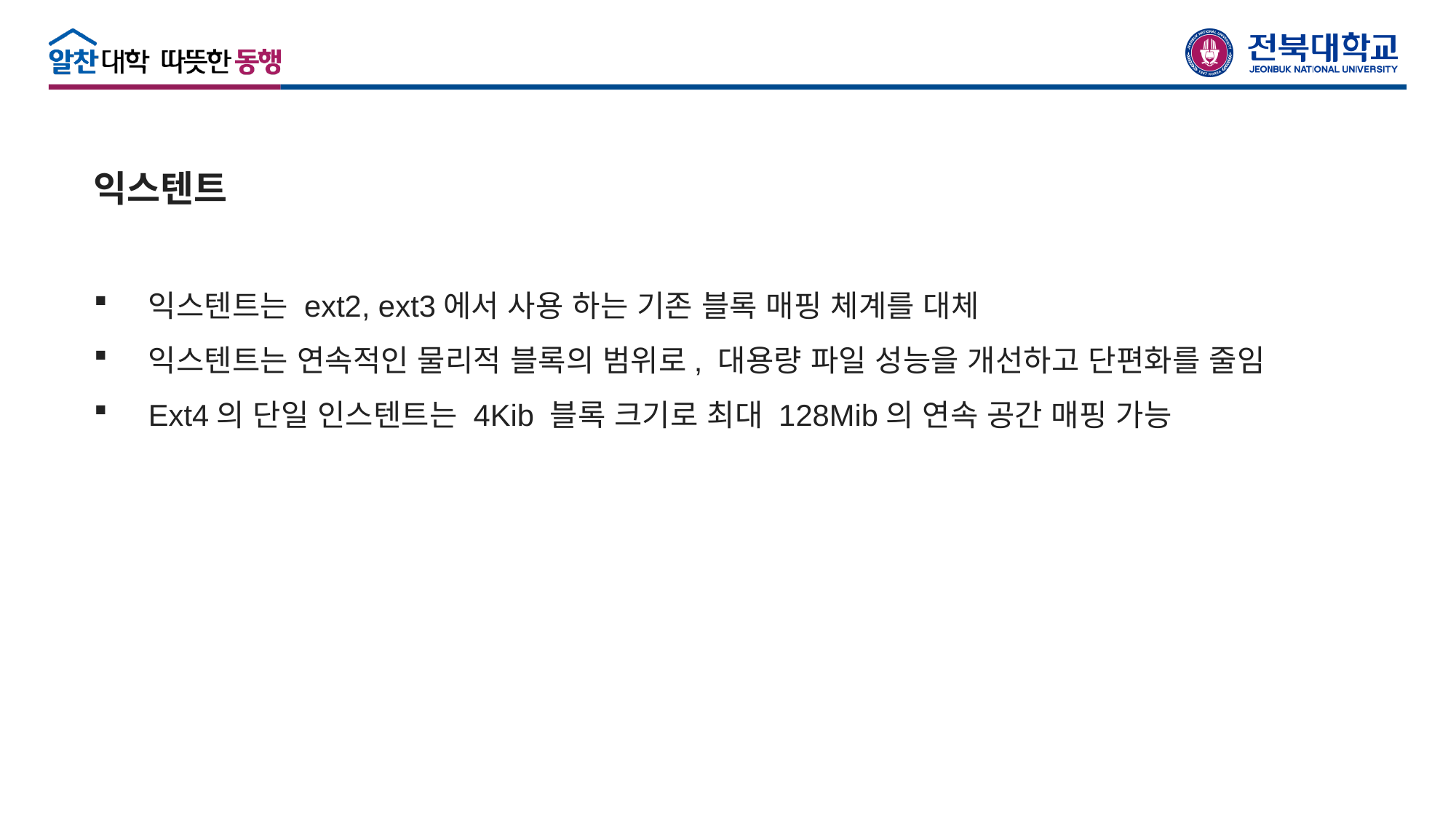

익스텐트
익스텐트는 ext2, ext3에서 사용 하는 기존 블록 매핑 체계를 대체
익스텐트는 연속적인 물리적 블록의 범위로, 대용량 파일 성능을 개선하고 단편화를 줄임
Ext4의 단일 인스텐트는 4Kib 블록 크기로 최대 128Mib의 연속 공간 매핑 가능